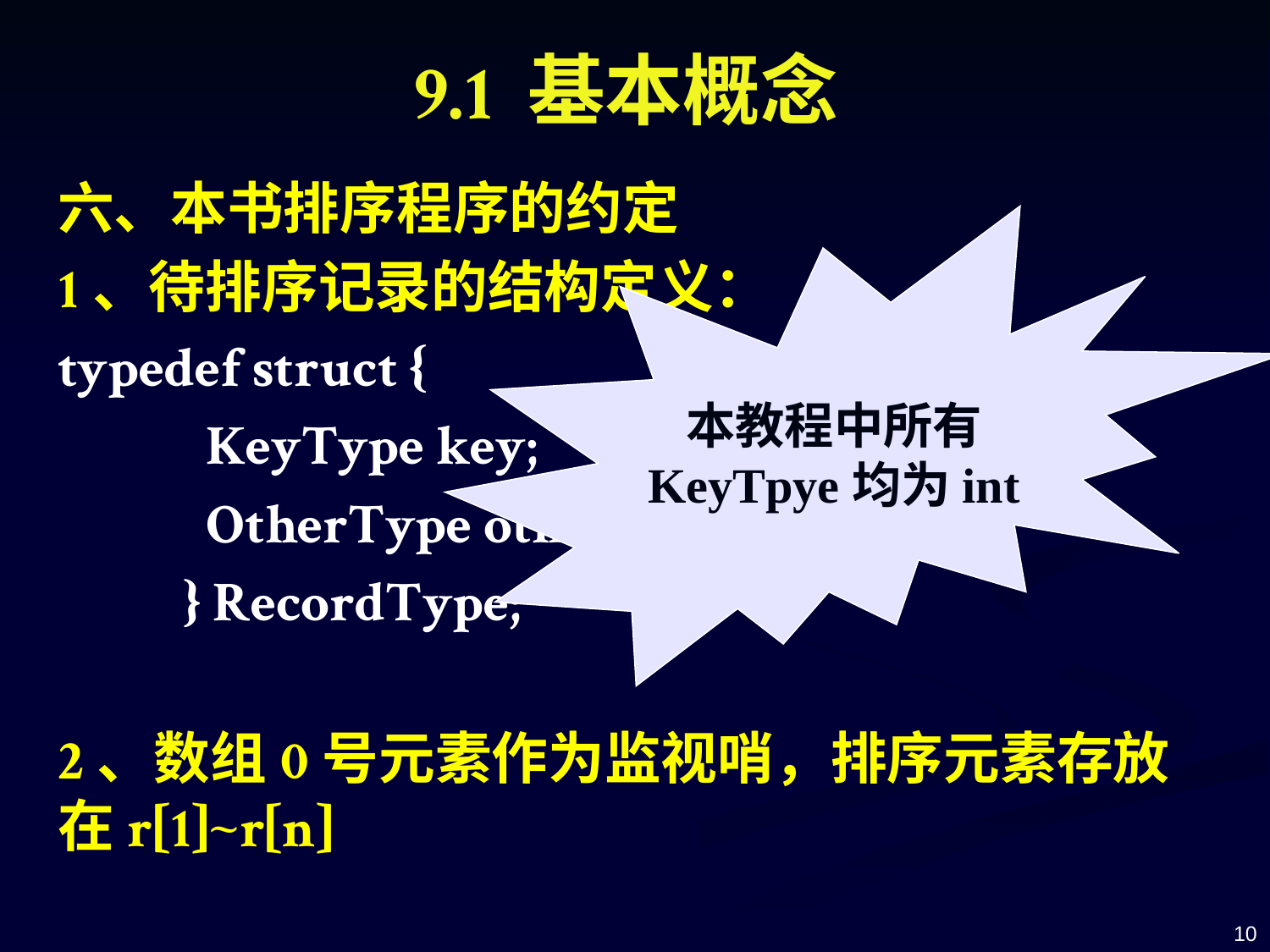

# 9.1 基本概念
六、本书排序程序的约定
1、待排序记录的结构定义：
typedef struct {
             KeyType key;
             OtherType other-data;
           } RecordType;

2、数组0号元素作为监视哨，排序元素存放在r[1]~r[n]
本教程中所有
KeyTpye均为int
10